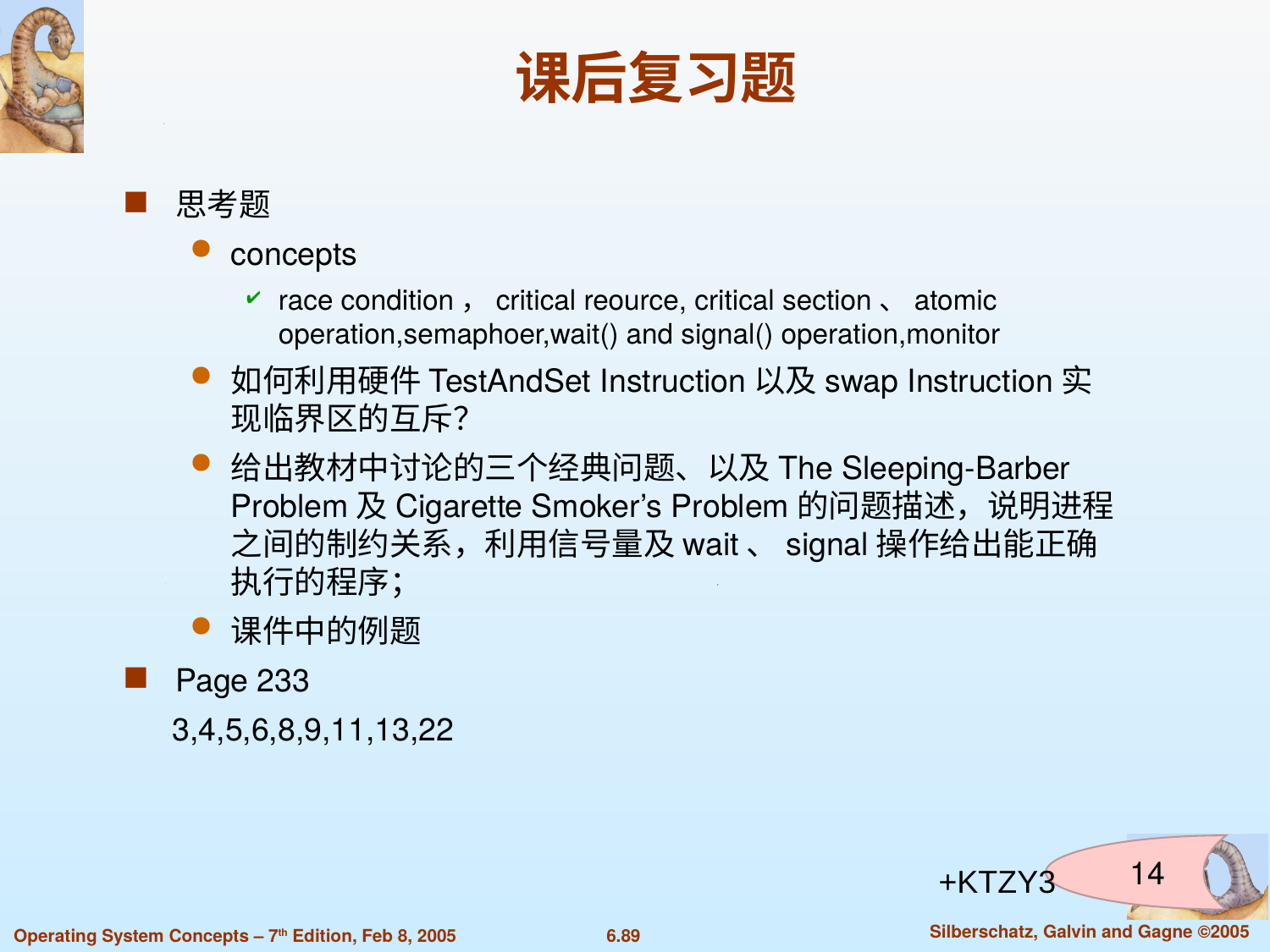

课后复习题
思考题
concepts
race condition，critical reource, critical section、atomic operation,semaphoer,wait() and signal() operation,monitor
如何利用硬件TestAndSet Instruction以及swap Instruction实现临界区的互斥？
给出教材中讨论的三个经典问题、以及The Sleeping-Barber Problem及Cigarette Smoker’s Problem的问题描述，说明进程之间的制约关系，利用信号量及wait、signal操作给出能正确执行的程序；
课件中的例题
Page 233
     3,4,5,6,8,9,11,13,22

14
+KTZY3